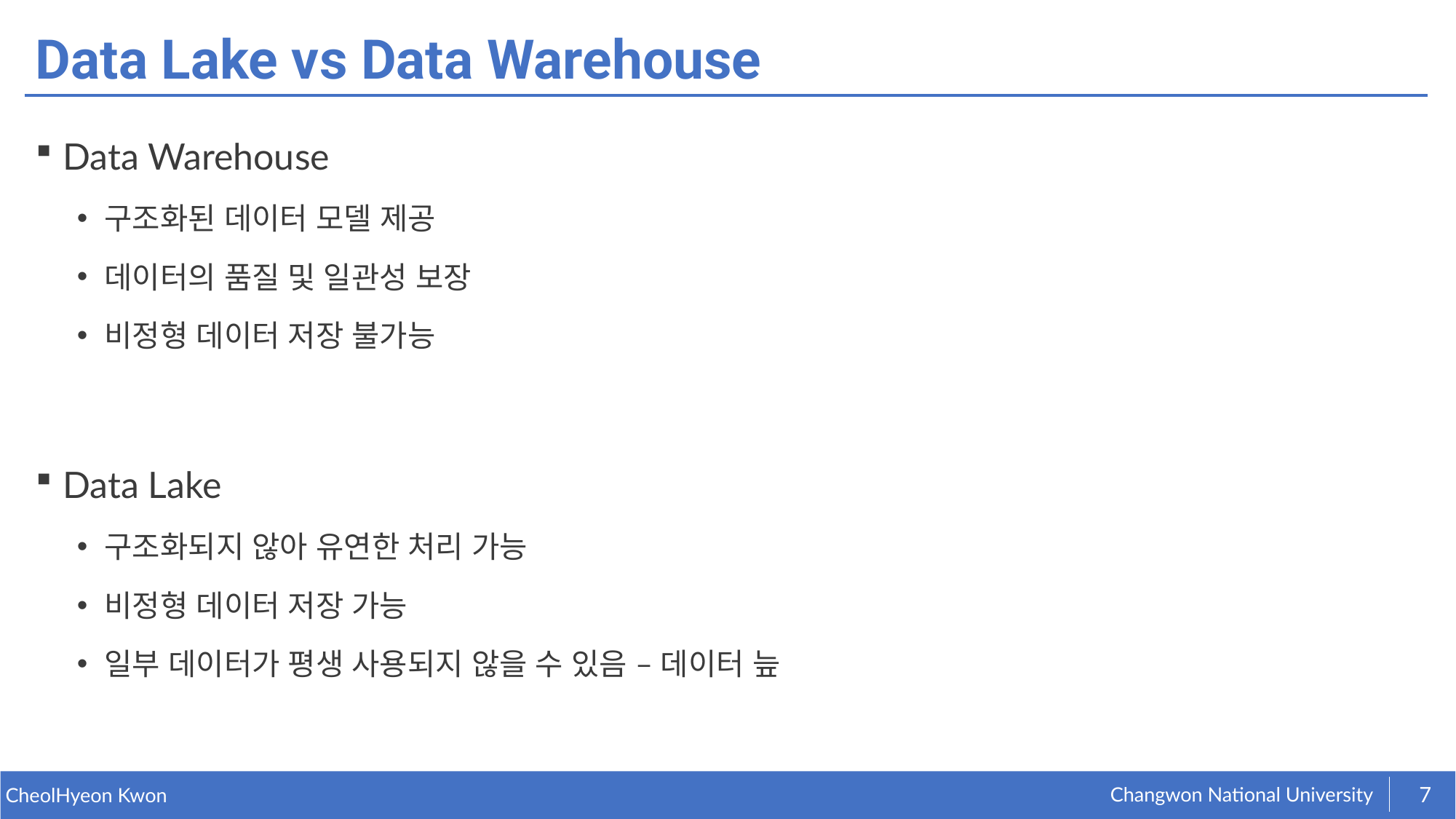

# Data Lake vs Data Warehouse
Data Warehouse
구조화된 데이터 모델 제공
데이터의 품질 및 일관성 보장
비정형 데이터 저장 불가능

Data Lake
구조화되지 않아 유연한 처리 가능
비정형 데이터 저장 가능
일부 데이터가 평생 사용되지 않을 수 있음 – 데이터 늪

7